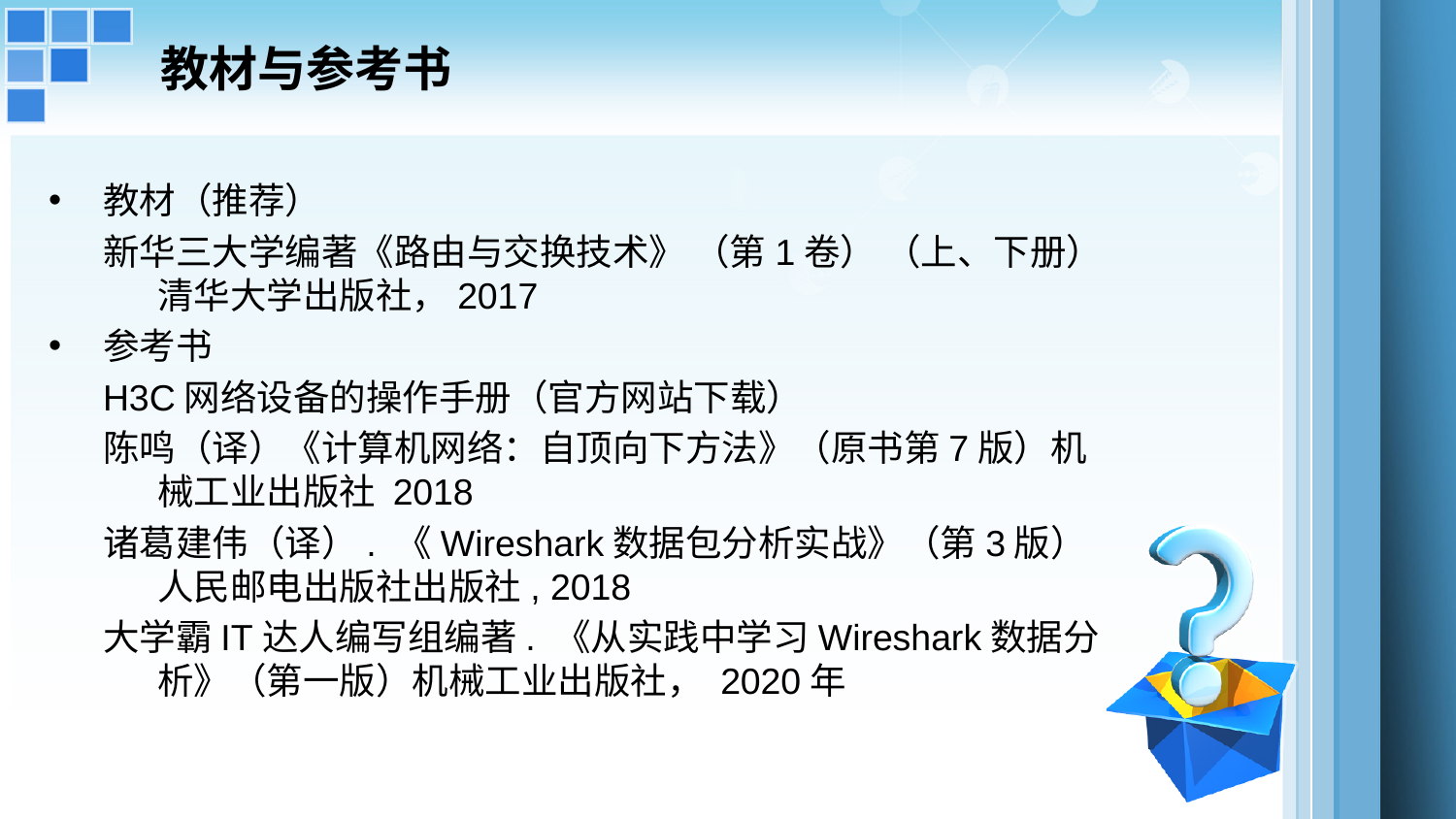

# 教材与参考书
教材（推荐）
新华三大学编著《路由与交换技术》 （第1卷） （上、下册）清华大学出版社，2017
参考书
H3C网络设备的操作手册（官方网站下载）
陈鸣（译）《计算机网络：自顶向下方法》（原书第7版）机械工业出版社 2018
诸葛建伟（译）. 《Wireshark数据包分析实战》（第3版）人民邮电出版社出版社, 2018
大学霸IT达人编写组编著. 《从实践中学习Wireshark数据分析》（第一版）机械工业出版社， 2020年